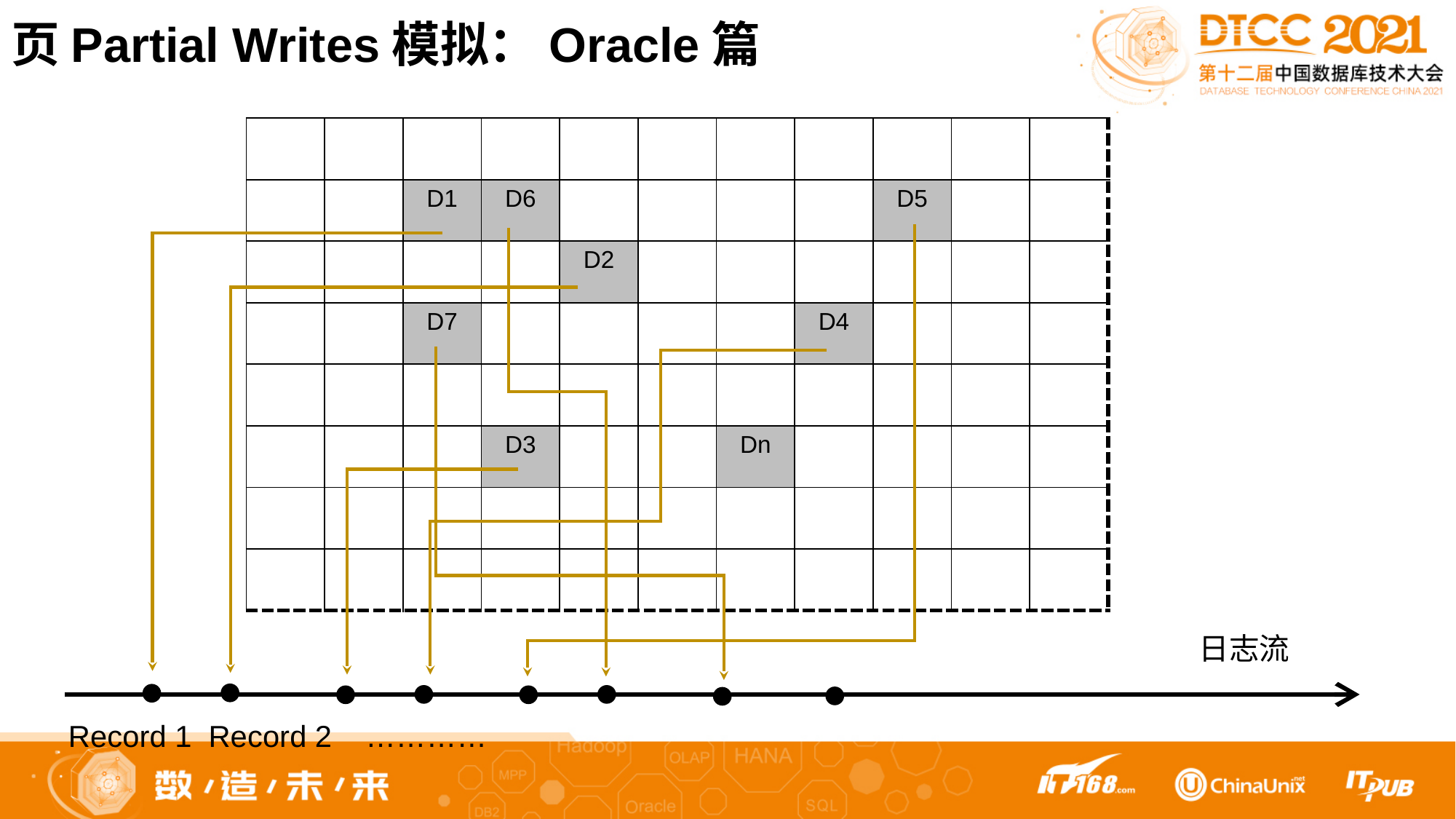

页Partial Writes模拟：Oracle篇
|  |  |  |  |  |  |  |  |  |  |  |
| --- | --- | --- | --- | --- | --- | --- | --- | --- | --- | --- |
|  |  | D1 | D6 |  |  |  |  | D5 |  |  |
|  |  |  |  | D2 |  |  |  |  |  |  |
|  |  | D7 |  |  |  |  | D4 |  |  |  |
|  |  |  |  |  |  |  |  |  |  |  |
|  |  |  | D3 |  |  | Dn |  |  |  |  |
|  |  |  |  |  |  |  |  |  |  |  |
|  |  |  |  |  |  |  |  |  |  |  |

日志流

Record 1  Record 2    …………